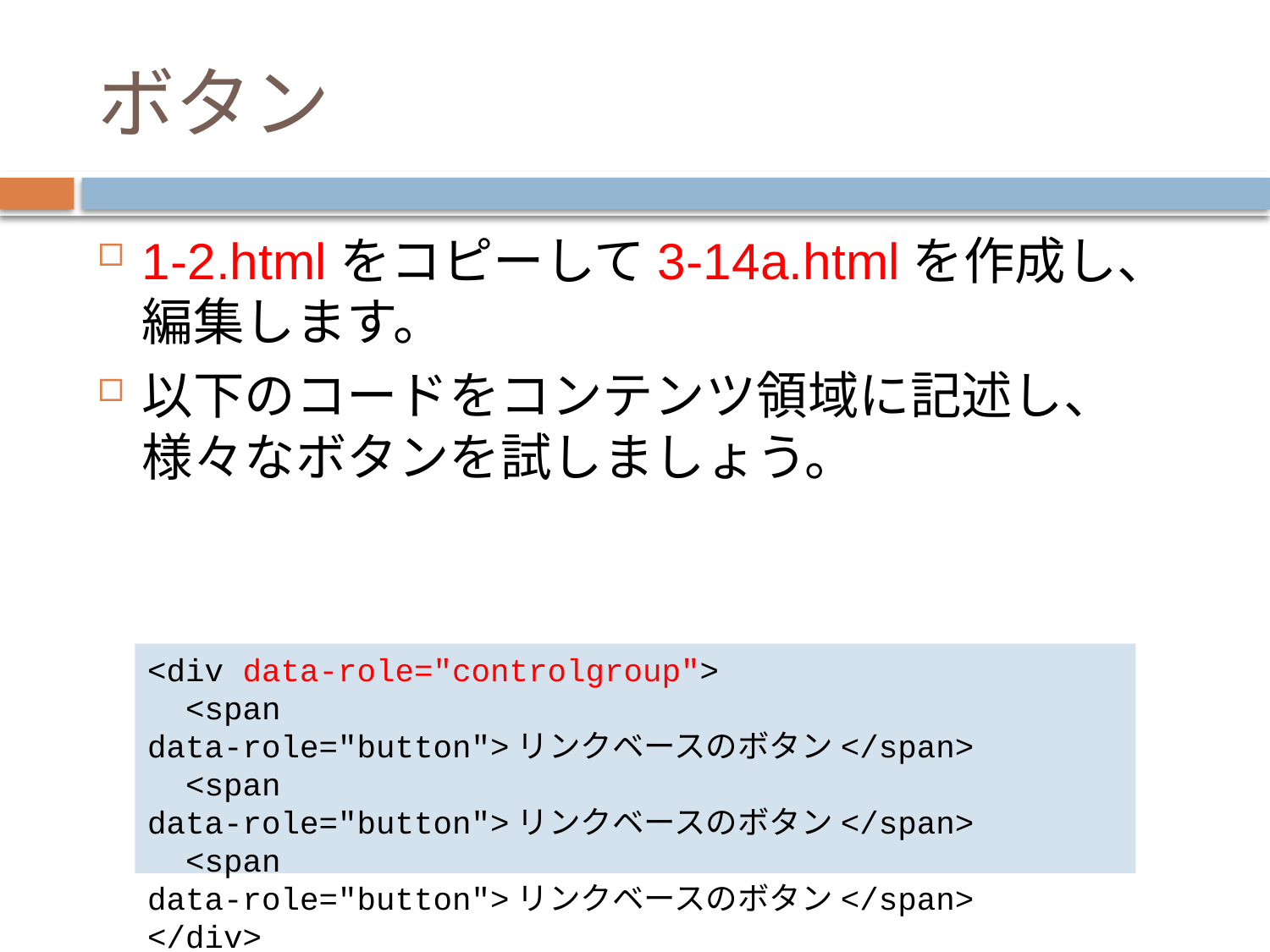

# ボタン
1-2.htmlをコピーして3-14a.htmlを作成し、編集します。
以下のコードをコンテンツ領域に記述し、様々なボタンを試しましょう。
<div data-role="controlgroup">
  <span data-role="button">リンクベースのボタン</span>
  <span data-role="button">リンクベースのボタン</span>
  <span data-role="button">リンクベースのボタン</span>
</div>